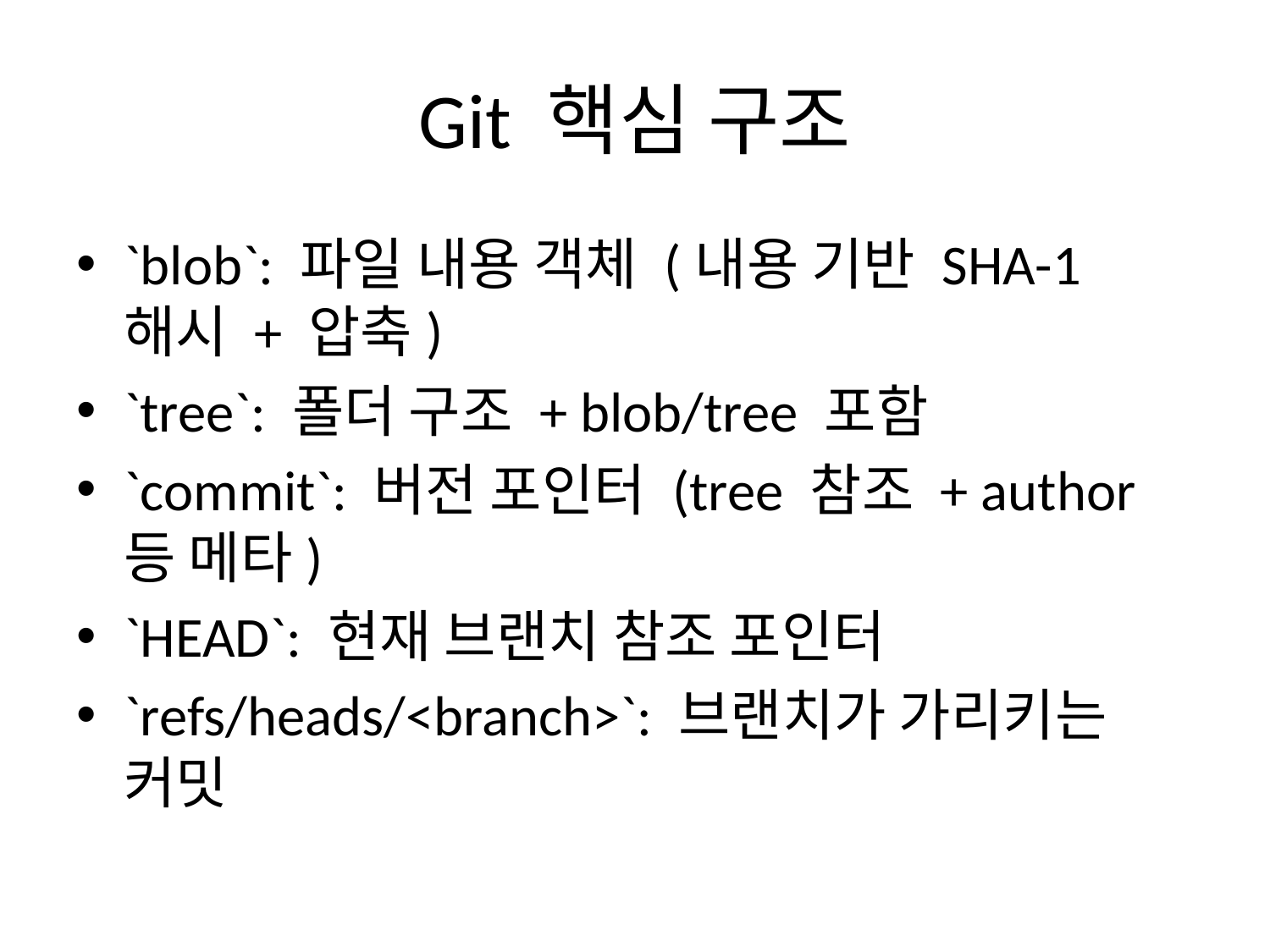

# Git 핵심 구조
`blob`: 파일 내용 객체 (내용 기반 SHA-1 해시 + 압축)
`tree`: 폴더 구조 + blob/tree 포함
`commit`: 버전 포인터 (tree 참조 + author 등 메타)
`HEAD`: 현재 브랜치 참조 포인터
`refs/heads/<branch>`: 브랜치가 가리키는 커밋